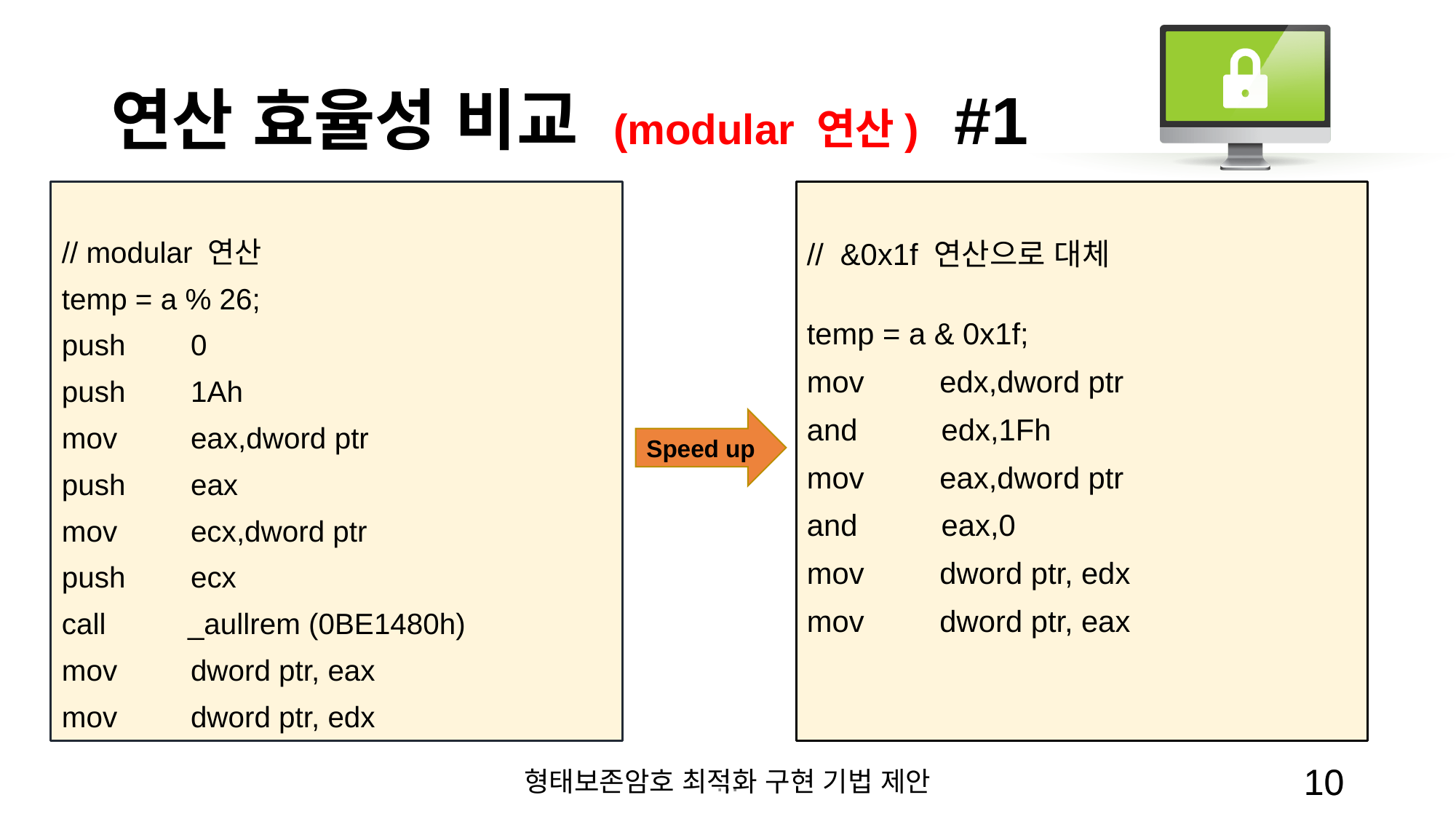

연산 효율성 비교 (modular 연산)   #1

// modular 연산
temp = a % 26;
push        0
push        1Ah
mov         eax,dword ptr
push        eax
mov         ecx,dword ptr
push        ecx
call          _aullrem (0BE1480h)
mov         dword ptr, eax
mov         dword ptr, edx

//  &0x1f 연산으로 대체

temp = a & 0x1f;
mov         edx,dword ptr
and          edx,1Fh
mov         eax,dword ptr
and          eax,0
mov         dword ptr, edx
mov         dword ptr, eax

Speed up
...
형태보존암호 최적화 구현 기법 제안
10
10